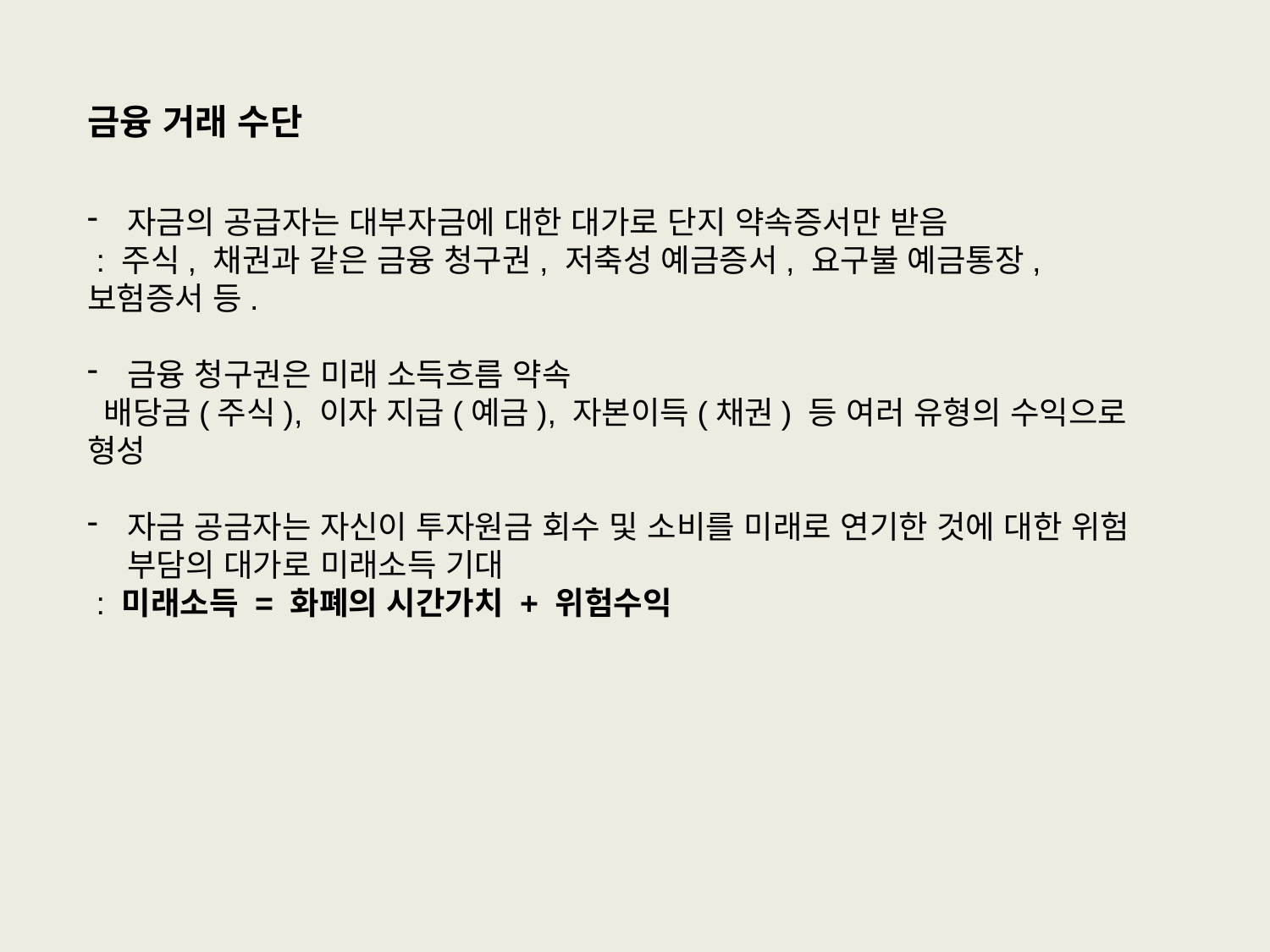

# 금융 거래 수단
자금의 공급자는 대부자금에 대한 대가로 단지 약속증서만 받음
 : 주식, 채권과 같은 금융 청구권, 저축성 예금증서, 요구불 예금통장, 보험증서 등.

금융 청구권은 미래 소득흐름 약속
 배당금(주식), 이자 지급(예금), 자본이득(채권) 등 여러 유형의 수익으로 형성

자금 공금자는 자신이 투자원금 회수 및 소비를 미래로 연기한 것에 대한 위험 부담의 대가로 미래소득 기대
 : 미래소득 = 화폐의 시간가치 + 위험수익